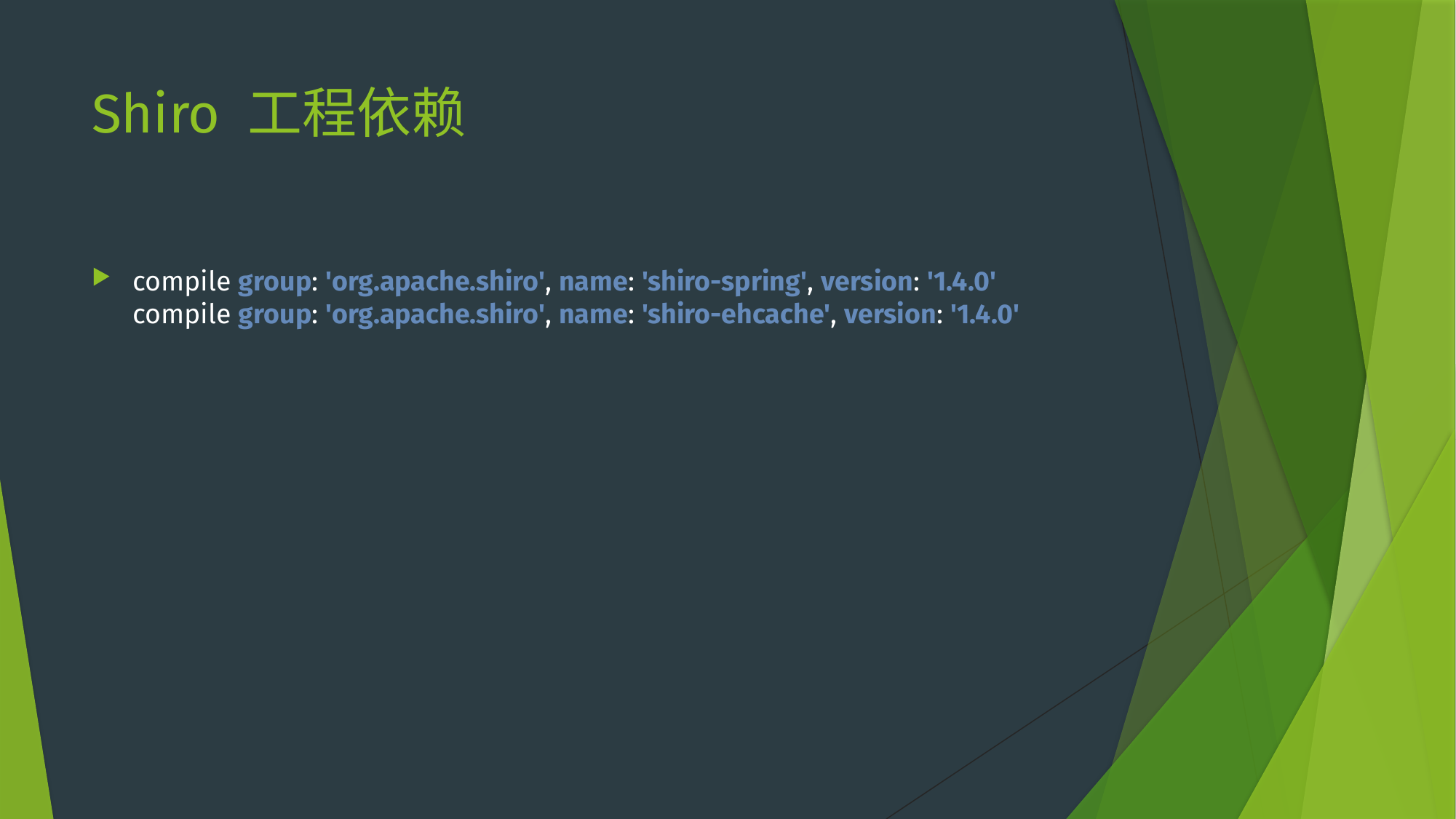

# Shiro 工程依赖
compile group: 'org.apache.shiro', name: 'shiro-spring', version: '1.4.0'
compile group: 'org.apache.shiro', name: 'shiro-ehcache', version: '1.4.0'